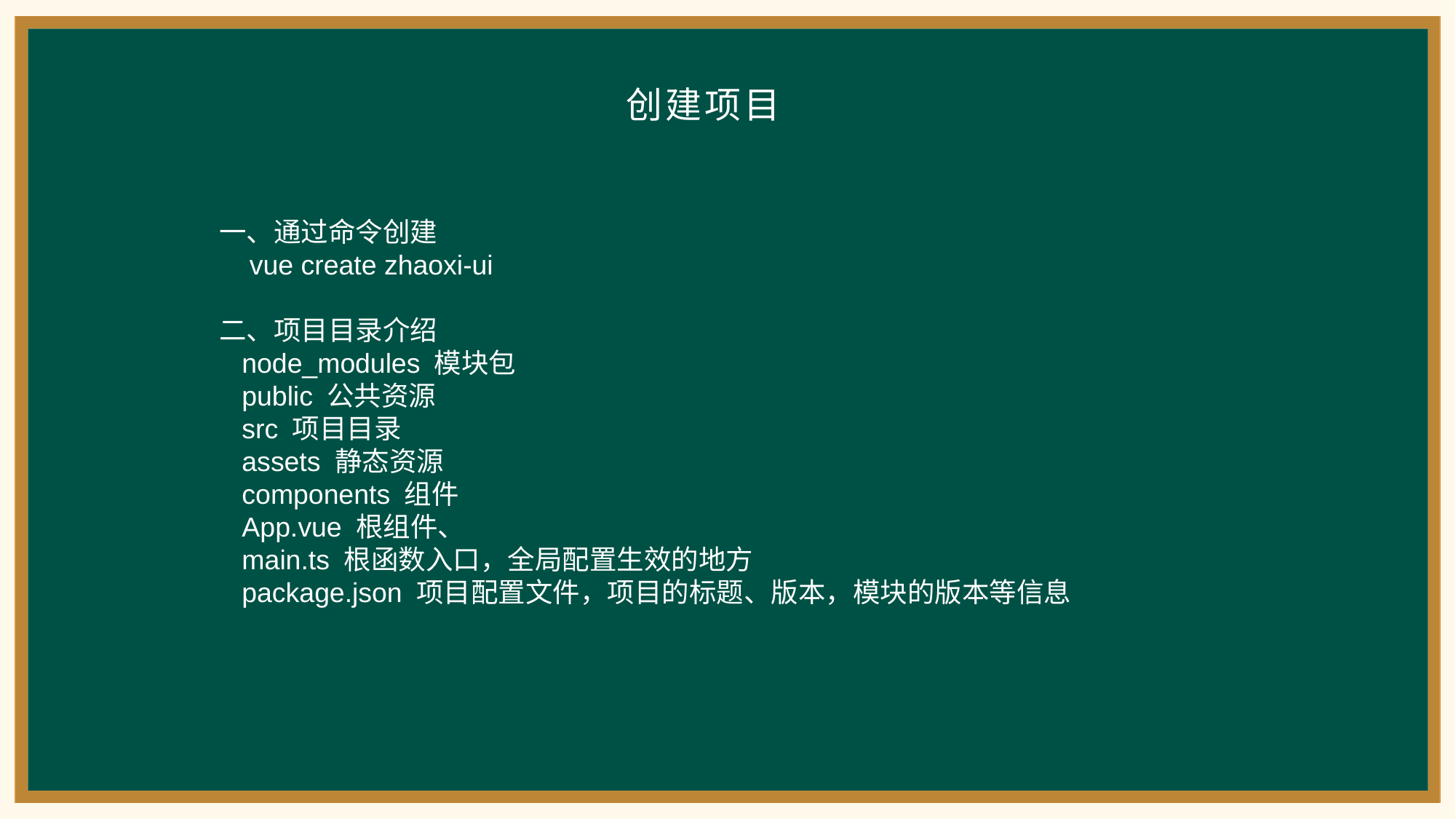

创建项目
一、通过命令创建
    vue create zhaoxi-ui

二、项目目录介绍
   node_modules 模块包
   public 公共资源
   src 项目目录
   assets 静态资源
   components 组件
   App.vue 根组件、
   main.ts 根函数入口，全局配置生效的地方
   package.json 项目配置文件，项目的标题、版本，模块的版本等信息